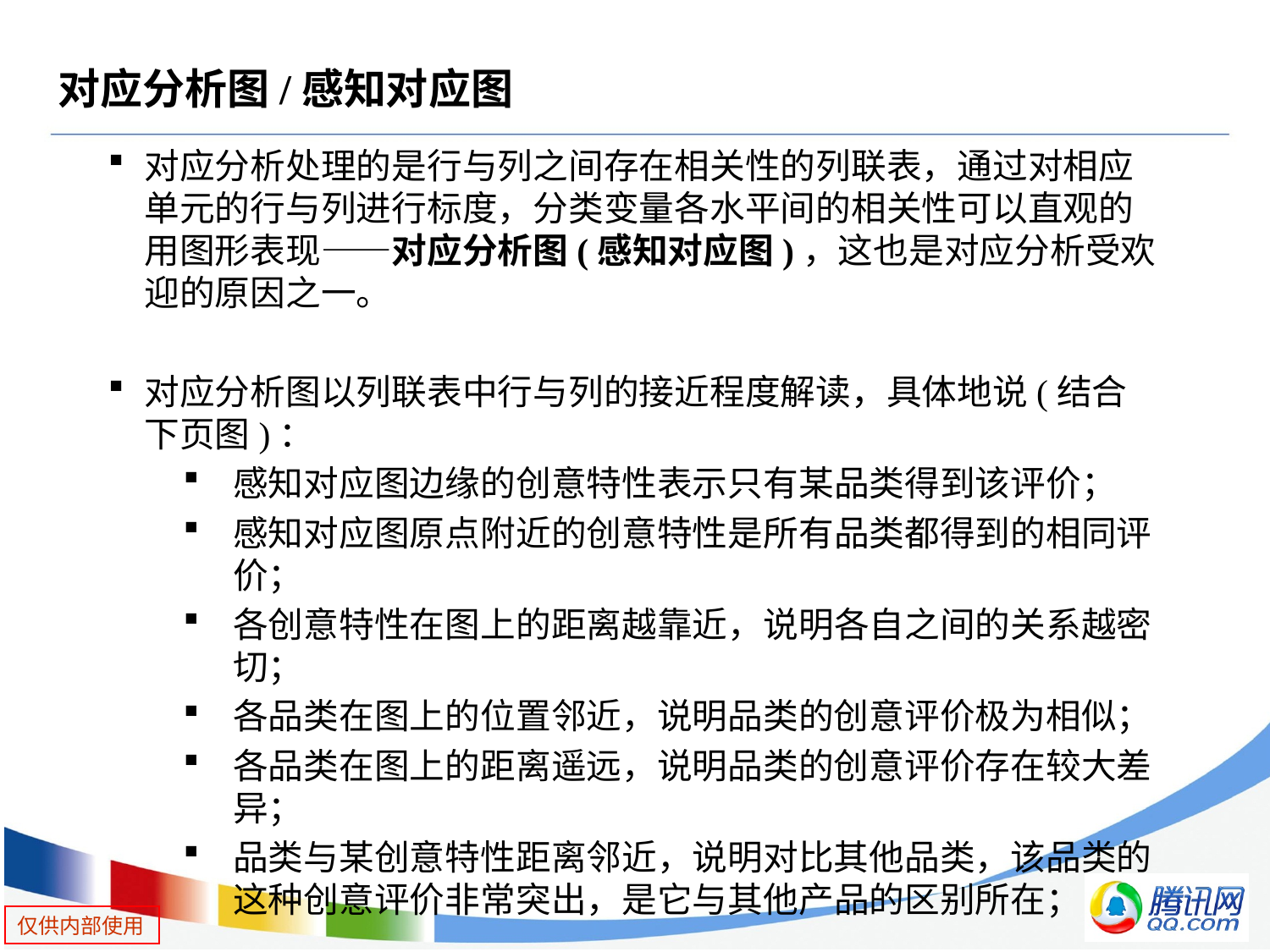

# 对应分析图/感知对应图
对应分析处理的是行与列之间存在相关性的列联表，通过对相应单元的行与列进行标度，分类变量各水平间的相关性可以直观的用图形表现——对应分析图(感知对应图)，这也是对应分析受欢迎的原因之一。

对应分析图以列联表中行与列的接近程度解读，具体地说(结合下页图)：
感知对应图边缘的创意特性表示只有某品类得到该评价；
感知对应图原点附近的创意特性是所有品类都得到的相同评价；
各创意特性在图上的距离越靠近，说明各自之间的关系越密切；
各品类在图上的位置邻近，说明品类的创意评价极为相似；
各品类在图上的距离遥远，说明品类的创意评价存在较大差异；
品类与某创意特性距离邻近，说明对比其他品类，该品类的这种创意评价非常突出，是它与其他产品的区别所在；